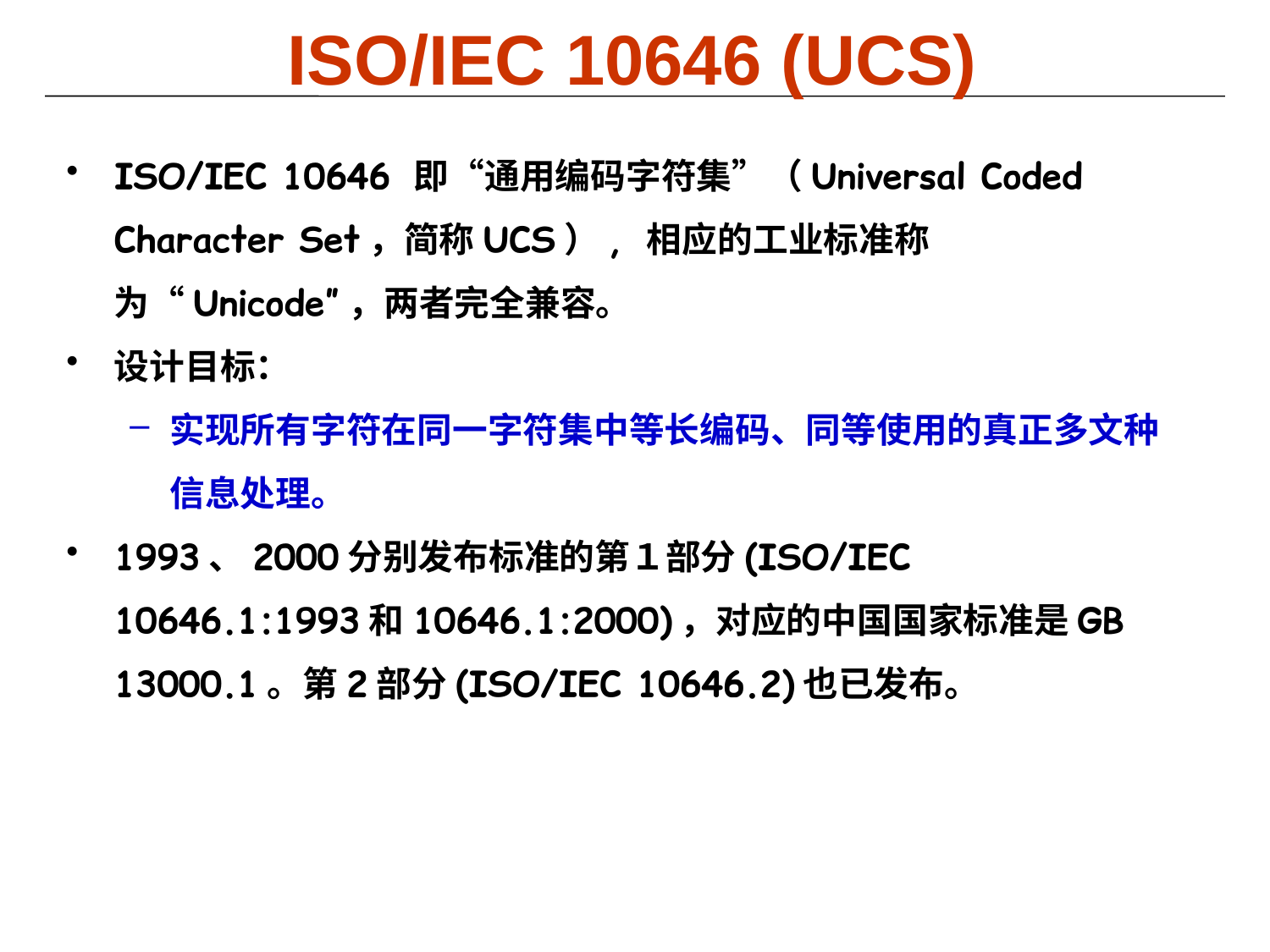

# ISO/IEC 10646 (UCS)
ISO/IEC 10646 即“通用编码字符集”（Universal Coded Character Set，简称UCS）, 相应的工业标准称为“Unicode”，两者完全兼容。
设计目标：
实现所有字符在同一字符集中等长编码、同等使用的真正多文种信息处理。
1993、2000分别发布标准的第１部分(ISO/IEC 10646.1:1993和10646.1:2000)，对应的中国国家标准是GB 13000.1。第2部分(ISO/IEC 10646.2)也已发布。